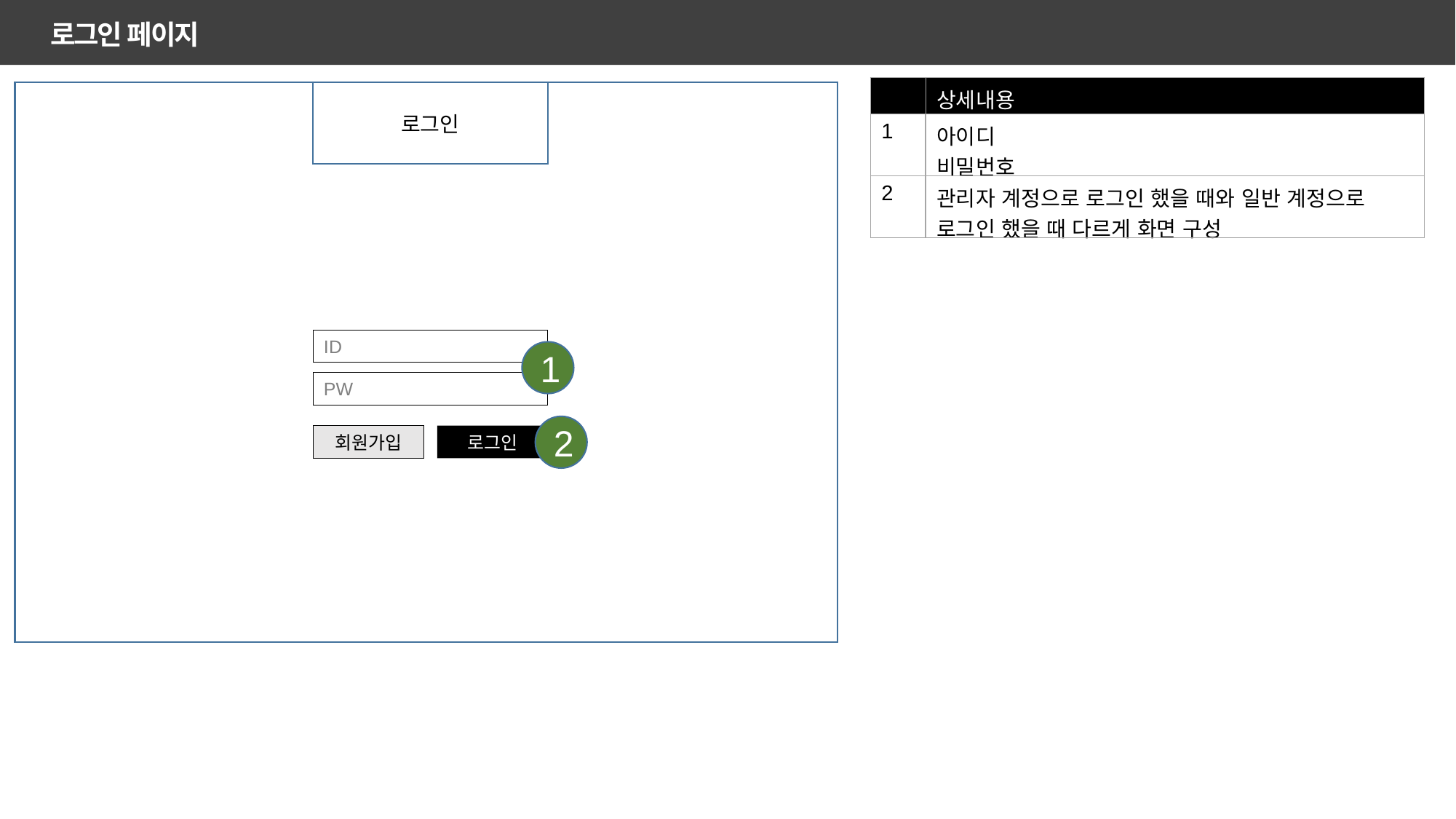

로그인 페이지
|  | 상세내용 |
| --- | --- |
| 1 | 아이디 비밀번호 |
| 2 | 관리자 계정으로 로그인 했을 때와 일반 계정으로 로그인 했을 때 다르게 화면 구성 |

로그인
ID
1
PW
2
회원가입
로그인